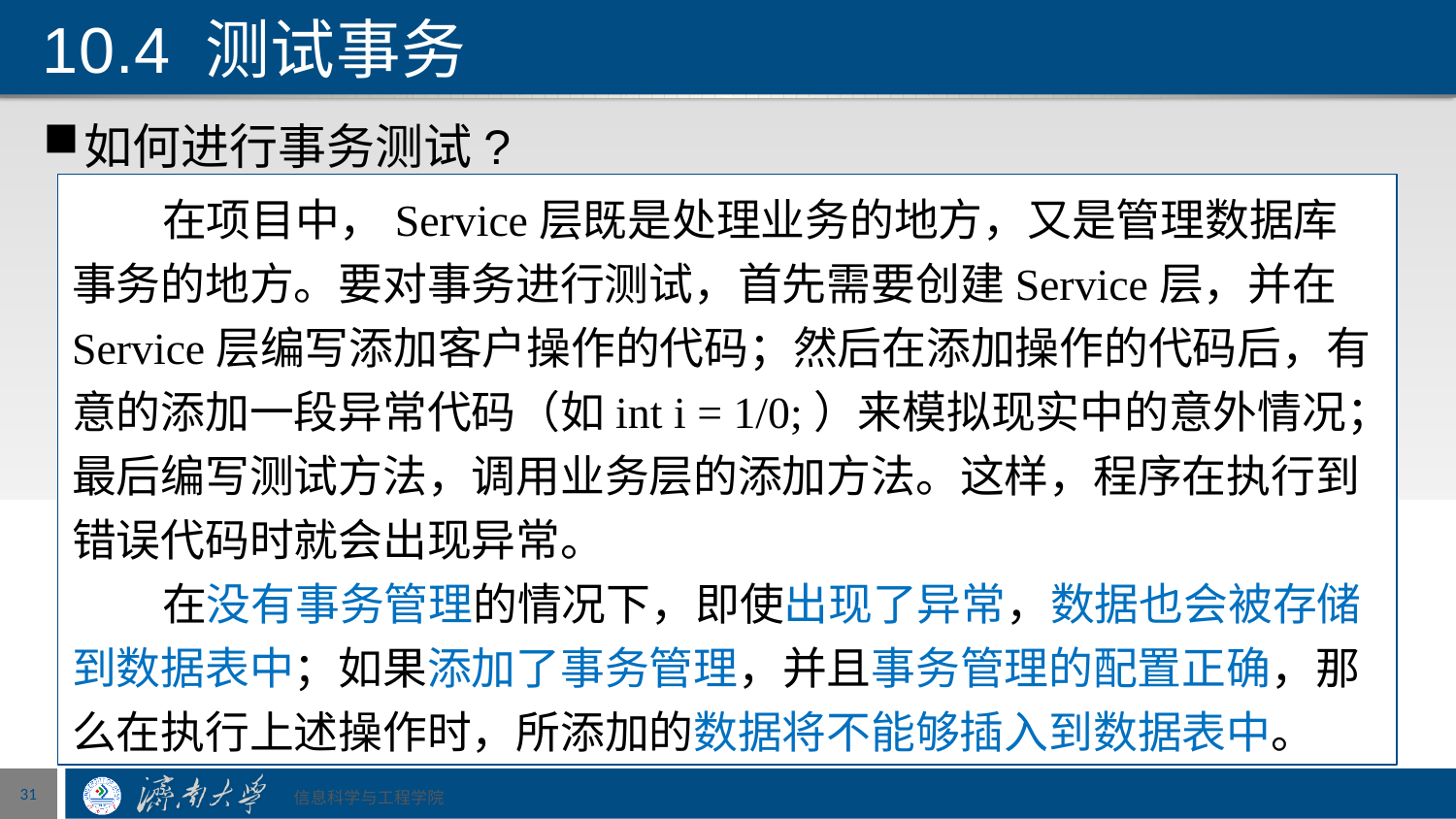

# 10.4 测试事务
如何进行事务测试?
        在项目中，Service层既是处理业务的地方，又是管理数据库事务的地方。要对事务进行测试，首先需要创建Service层，并在Service层编写添加客户操作的代码；然后在添加操作的代码后，有意的添加一段异常代码（如int i = 1/0;）来模拟现实中的意外情况；最后编写测试方法，调用业务层的添加方法。这样，程序在执行到错误代码时就会出现异常。
        在没有事务管理的情况下，即使出现了异常，数据也会被存储到数据表中；如果添加了事务管理，并且事务管理的配置正确，那么在执行上述操作时，所添加的数据将不能够插入到数据表中。